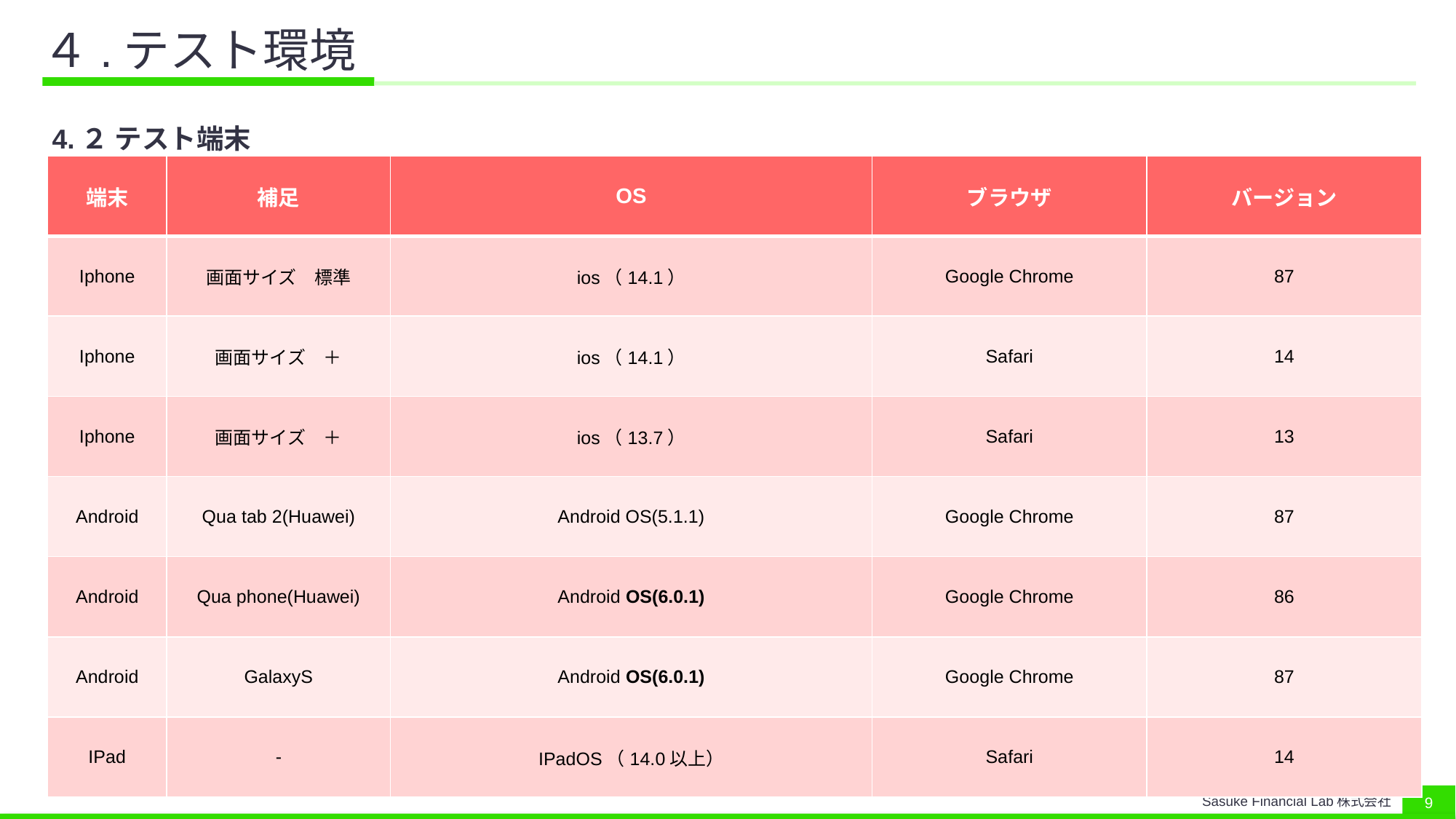

# ４.テスト環境
4.２ テスト端末
| 端末 | 補足 | OS | ブラウザ | バージョン |
| --- | --- | --- | --- | --- |
| Iphone | 画面サイズ　標準 | ios（14.1） | Google Chrome | 87 |
| Iphone | 画面サイズ　＋ | ios（14.1） | Safari | 14 |
| Iphone | 画面サイズ　＋ | ios（13.7） | Safari | 13 |
| Android | Qua tab 2(Huawei) | Android OS(5.1.1) | Google Chrome | 87 |
| Android | Qua phone(Huawei) | Android OS(6.0.1) | Google Chrome | 86 |
| Android | GalaxyS | Android OS(6.0.1) | Google Chrome | 87 |
| IPad | - | IPadOS（14.0以上） | Safari | 14 |
9
Sasuke Financial Lab株式会社